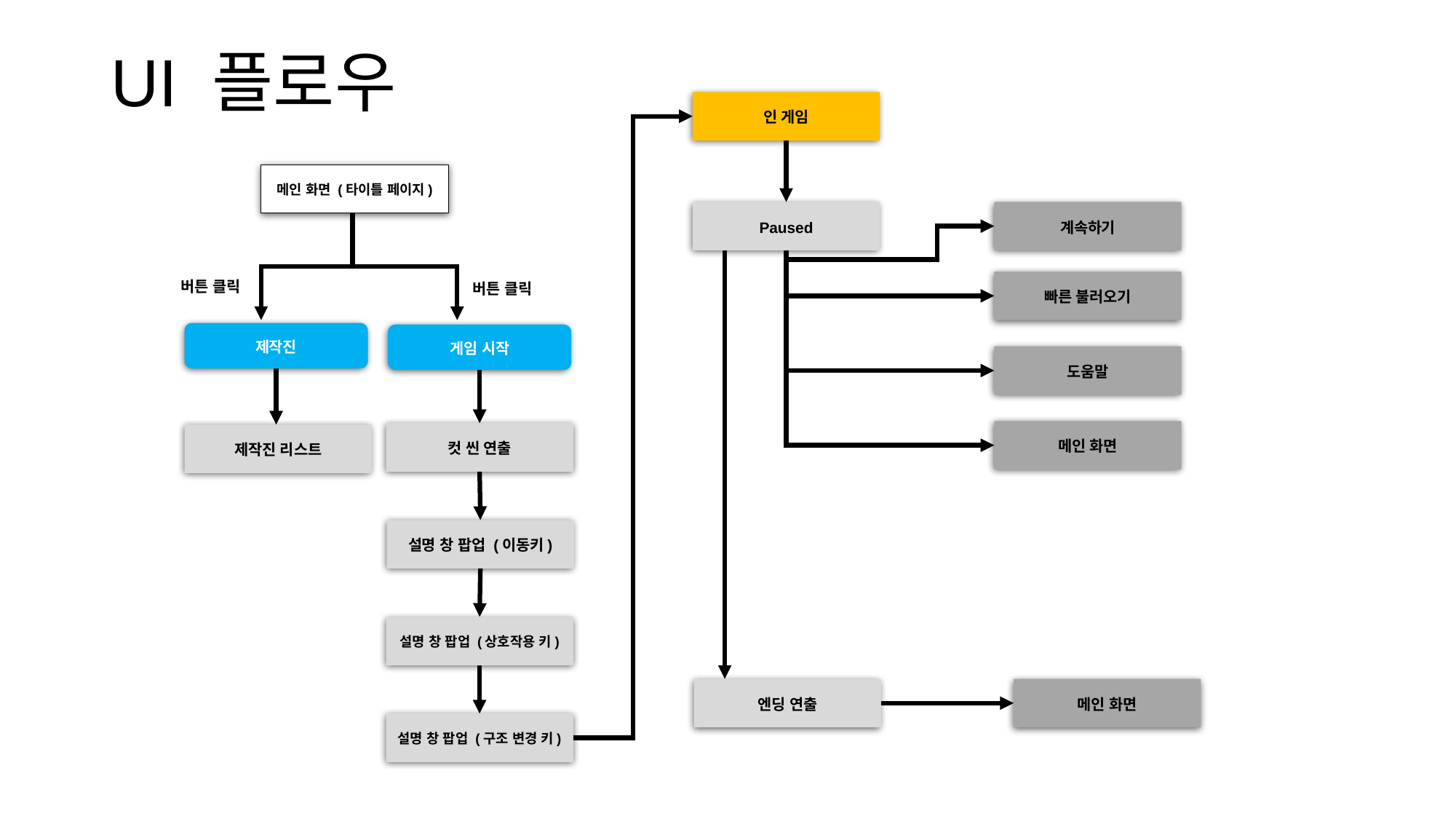

UI 플로우
인 게임
메인 화면 (타이틀 페이지)
Paused
계속하기
버튼 클릭
빠른 불러오기
버튼 클릭
제작진
게임 시작
도움말
메인 화면
컷 씬 연출
제작진 리스트
설명 창 팝업 (이동키)
설명 창 팝업 (상호작용 키)
엔딩 연출
메인 화면
설명 창 팝업 (구조 변경 키)